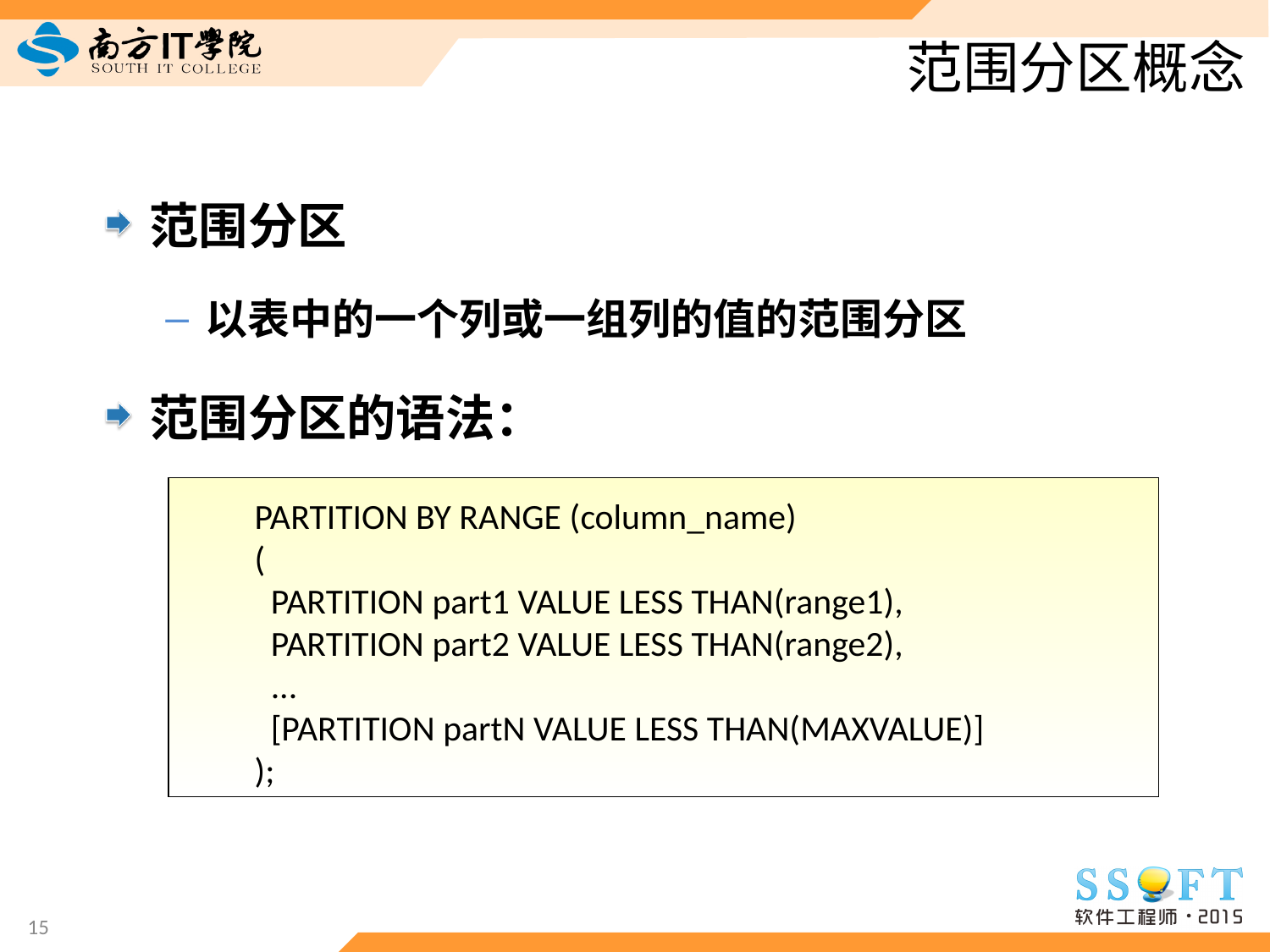

# 范围分区概念
范围分区
以表中的一个列或一组列的值的范围分区
范围分区的语法：

PARTITION BY RANGE (column_name)
(
  PARTITION part1 VALUE LESS THAN(range1),
  PARTITION part2 VALUE LESS THAN(range2),
  ...
  [PARTITION partN VALUE LESS THAN(MAXVALUE)]
);
15